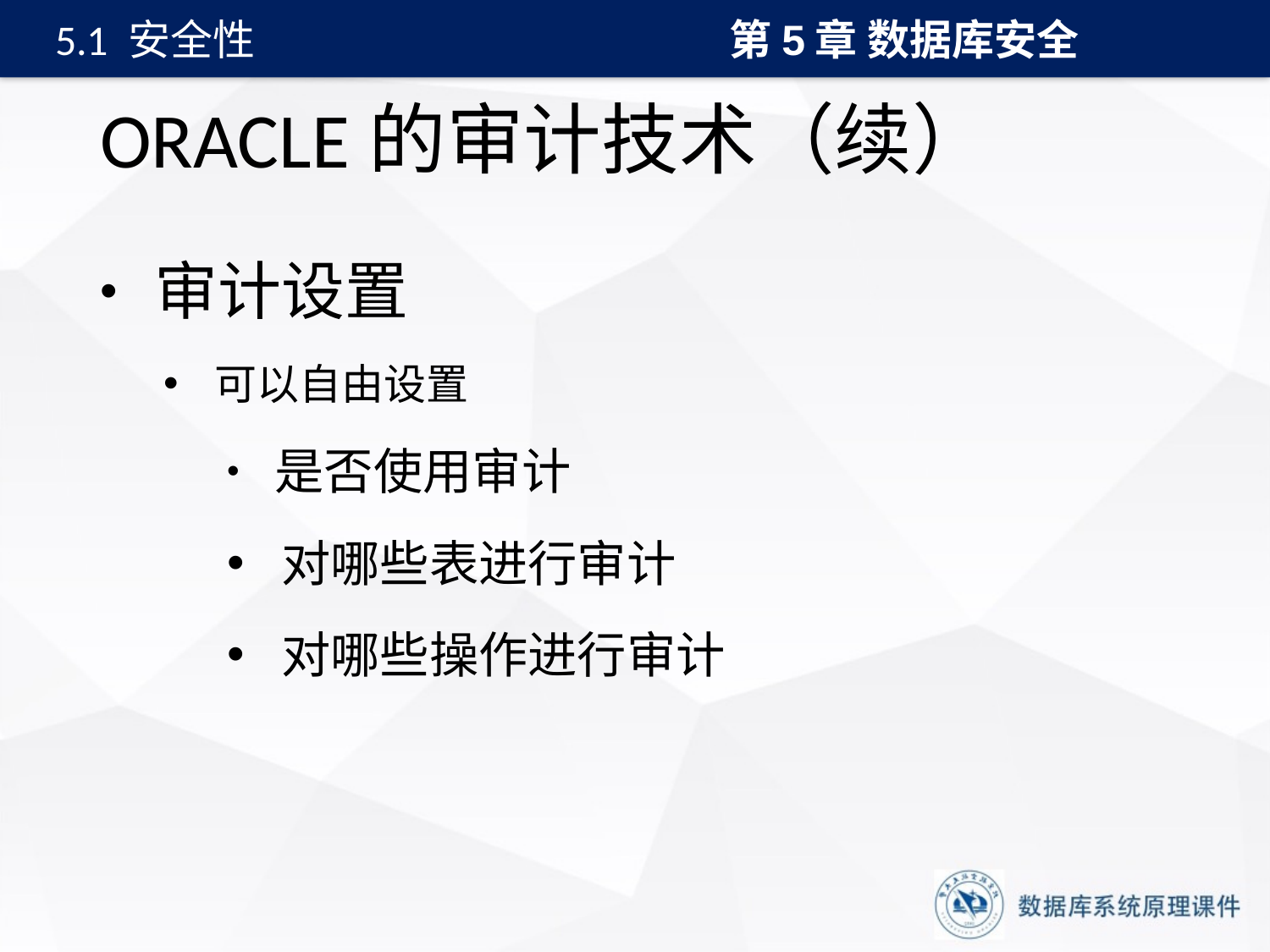

第5章 数据库安全
5.1 安全性
# ORACLE的审计技术（续）
 审计设置
 可以自由设置
 是否使用审计
 对哪些表进行审计
 对哪些操作进行审计